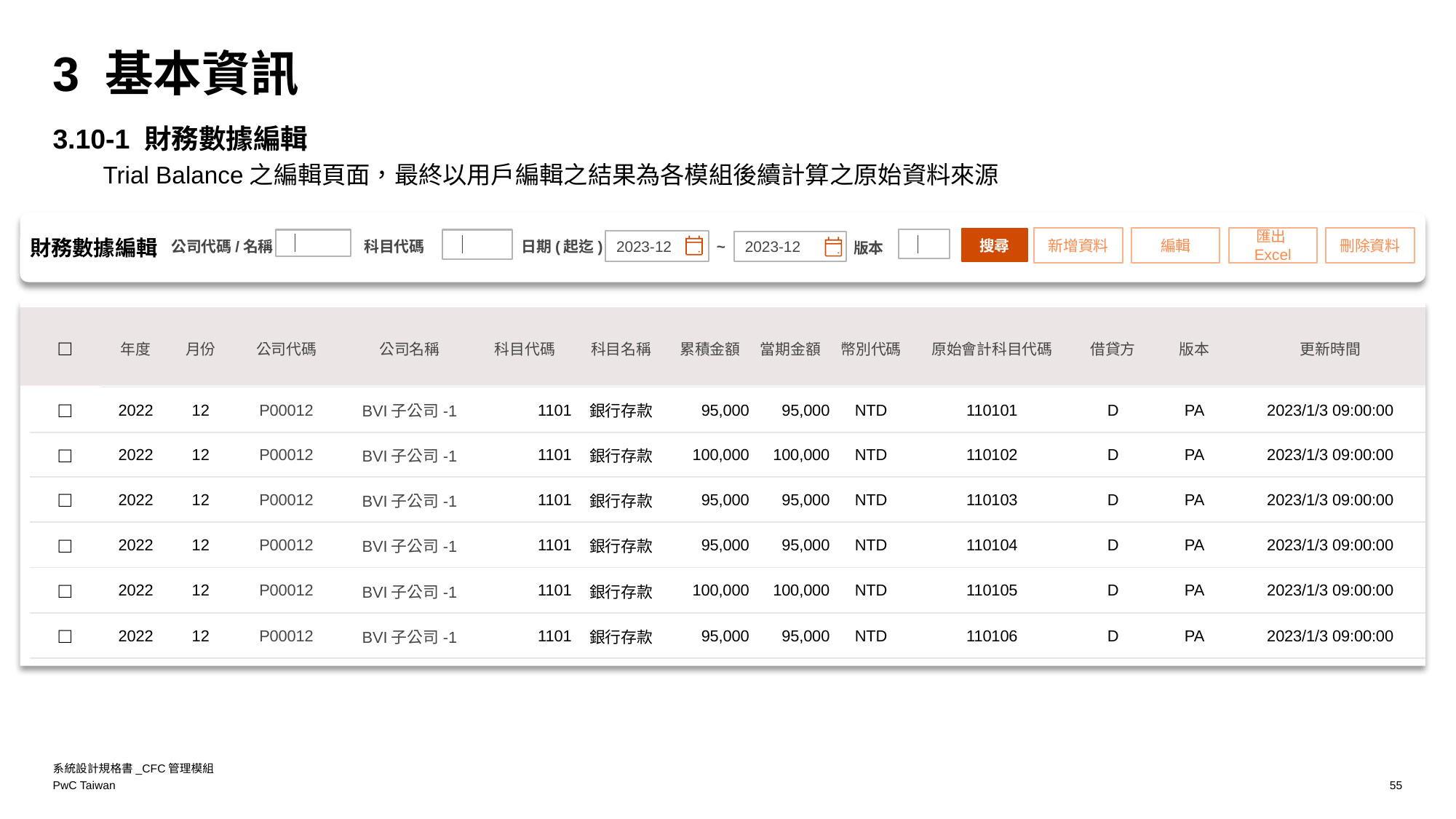

# 3 基本資訊
3.10-1 財務數據編輯
Trial Balance之編輯頁面，最終以用戶編輯之結果為各模組後續計算之原始資料來源

新增資料
編輯
匯出Excel
刪除資料
搜尋
｜
｜
｜
2023-12
2023-12
財務數據編輯

科目代碼
公司代碼/名稱
日期(起迄)
~
版本

| □ | 年度 | 月份 | 公司代碼 | 公司名稱 | 科目代碼 | 科目名稱 | 累積金額 | 當期金額 | 幣別代碼 | 原始會計科目代碼 | 借貸方 | 版本 | 更新時間 |
| --- | --- | --- | --- | --- | --- | --- | --- | --- | --- | --- | --- | --- | --- |
| □ | 2022 | 12 | P00012 | BVI子公司-1 | 1101 | 銀行存款 | 95,000 | 95,000 | NTD | 110101 | D | PA | 2023/1/3 09:00:00 |
| □ | 2022 | 12 | P00012 | BVI子公司-1 | 1101 | 銀行存款 | 100,000 | 100,000 | NTD | 110102 | D | PA | 2023/1/3 09:00:00 |
| □ | 2022 | 12 | P00012 | BVI子公司-1 | 1101 | 銀行存款 | 95,000 | 95,000 | NTD | 110103 | D | PA | 2023/1/3 09:00:00 |
| □ | 2022 | 12 | P00012 | BVI子公司-1 | 1101 | 銀行存款 | 95,000 | 95,000 | NTD | 110104 | D | PA | 2023/1/3 09:00:00 |
| □ | 2022 | 12 | P00012 | BVI子公司-1 | 1101 | 銀行存款 | 100,000 | 100,000 | NTD | 110105 | D | PA | 2023/1/3 09:00:00 |
| □ | 2022 | 12 | P00012 | BVI子公司-1 | 1101 | 銀行存款 | 95,000 | 95,000 | NTD | 110106 | D | PA | 2023/1/3 09:00:00 |
系統設計規格書_CFC管理模組
55